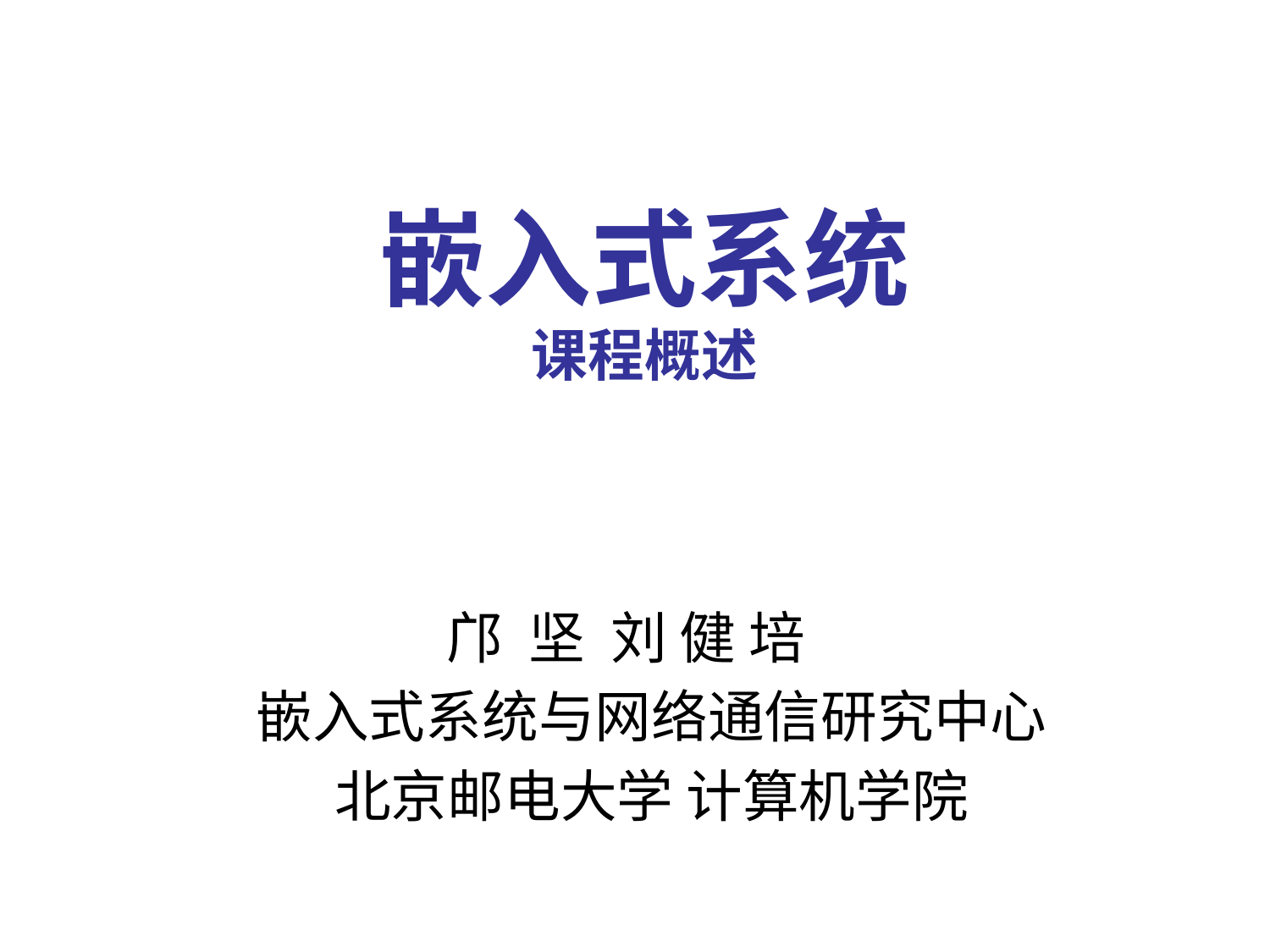

嵌入式系统
课程概述
邝  坚  刘 健 培
嵌入式系统与网络通信研究中心
北京邮电大学 计算机学院